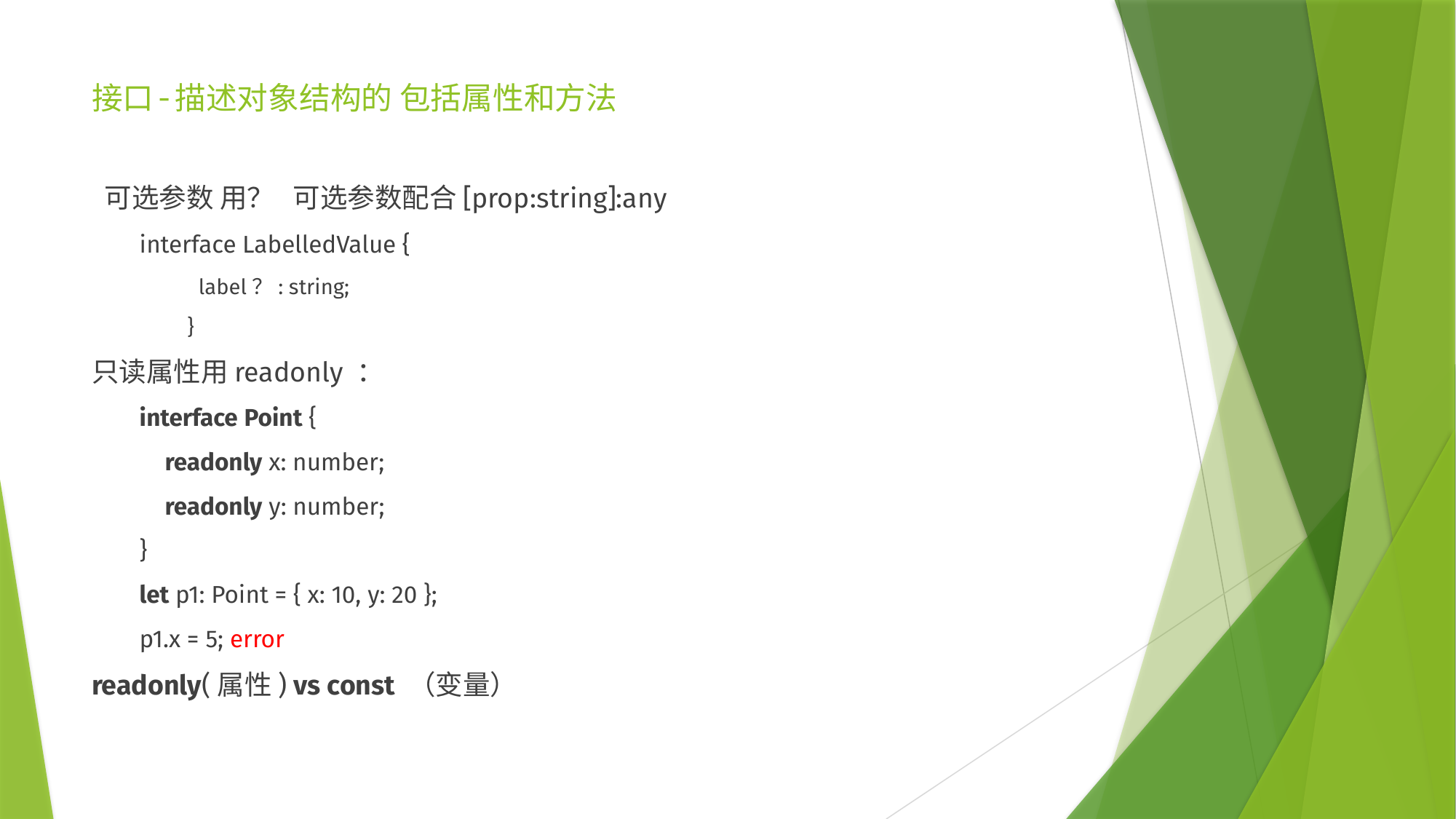

# 接口-描述对象结构的 包括属性和方法
 可选参数 用？   可选参数配合[prop:string]:any
interface LabelledValue {
  label？: string;
}
只读属性用readonly ：
interface Point {
    readonly x: number;
    readonly y: number;
}
let p1: Point = { x: 10, y: 20 };
p1.x = 5; error
readonly(属性) vs const （变量）